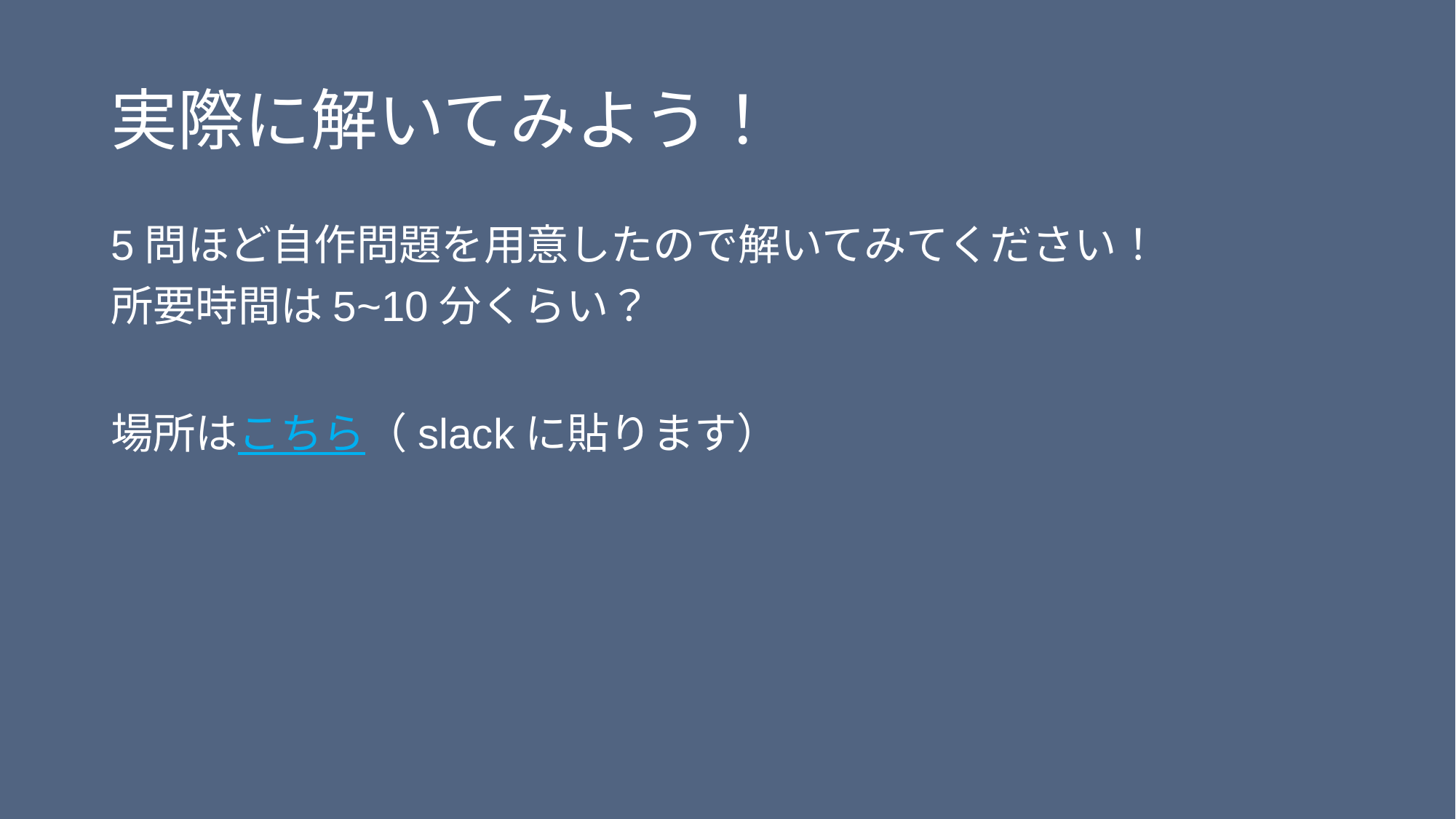

# 実際に解いてみよう！
5問ほど自作問題を用意したので解いてみてください！
所要時間は5~10分くらい？

場所はこちら（slackに貼ります）